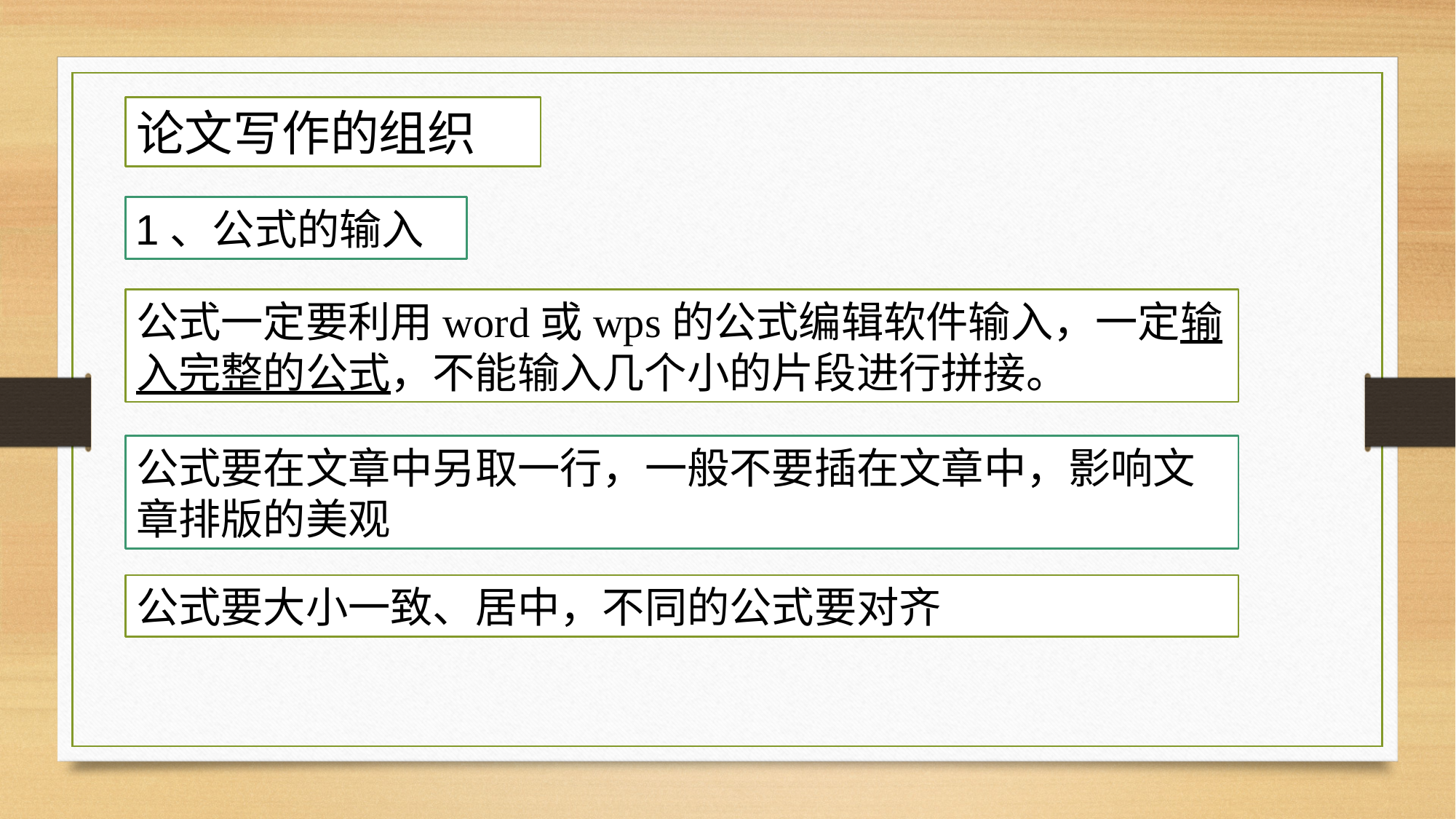

论文写作的组织
1、公式的输入
公式一定要利用word或wps的公式编辑软件输入，一定输入完整的公式，不能输入几个小的片段进行拼接。
公式要在文章中另取一行，一般不要插在文章中，影响文章排版的美观
公式要大小一致、居中，不同的公式要对齐